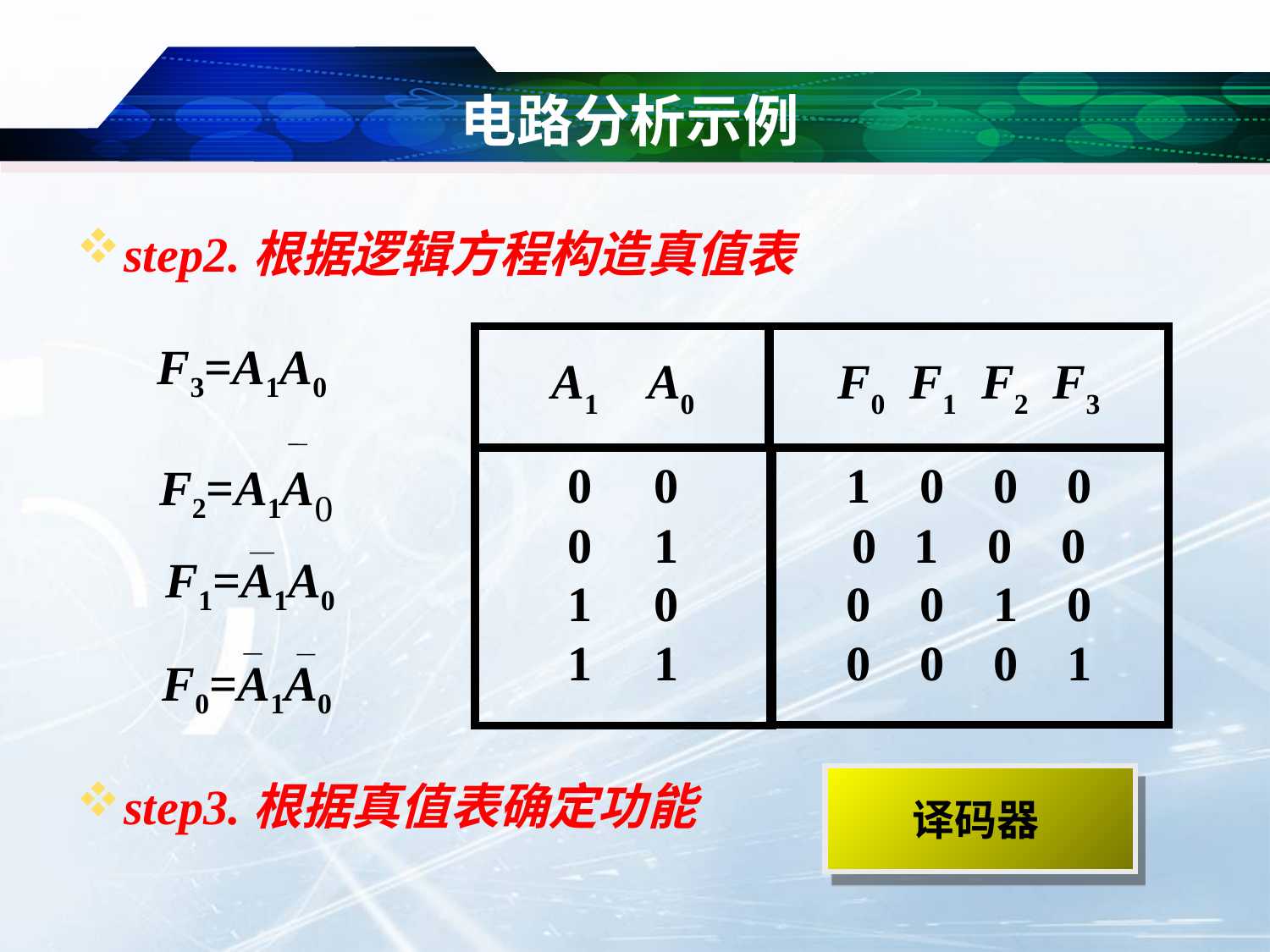

# 电路分析示例
step2.根据逻辑方程构造真值表

step3.根据真值表确定功能

A1    A0

F0  F1  F2  F3

0     0
0     1
1     0
1     1

1    0    0    0
0   1    0    0
0    0    1    0
0    0    0    1
F3=A1A0
F2=A1A0

F1=A1A0

F0=A1A0

译码器